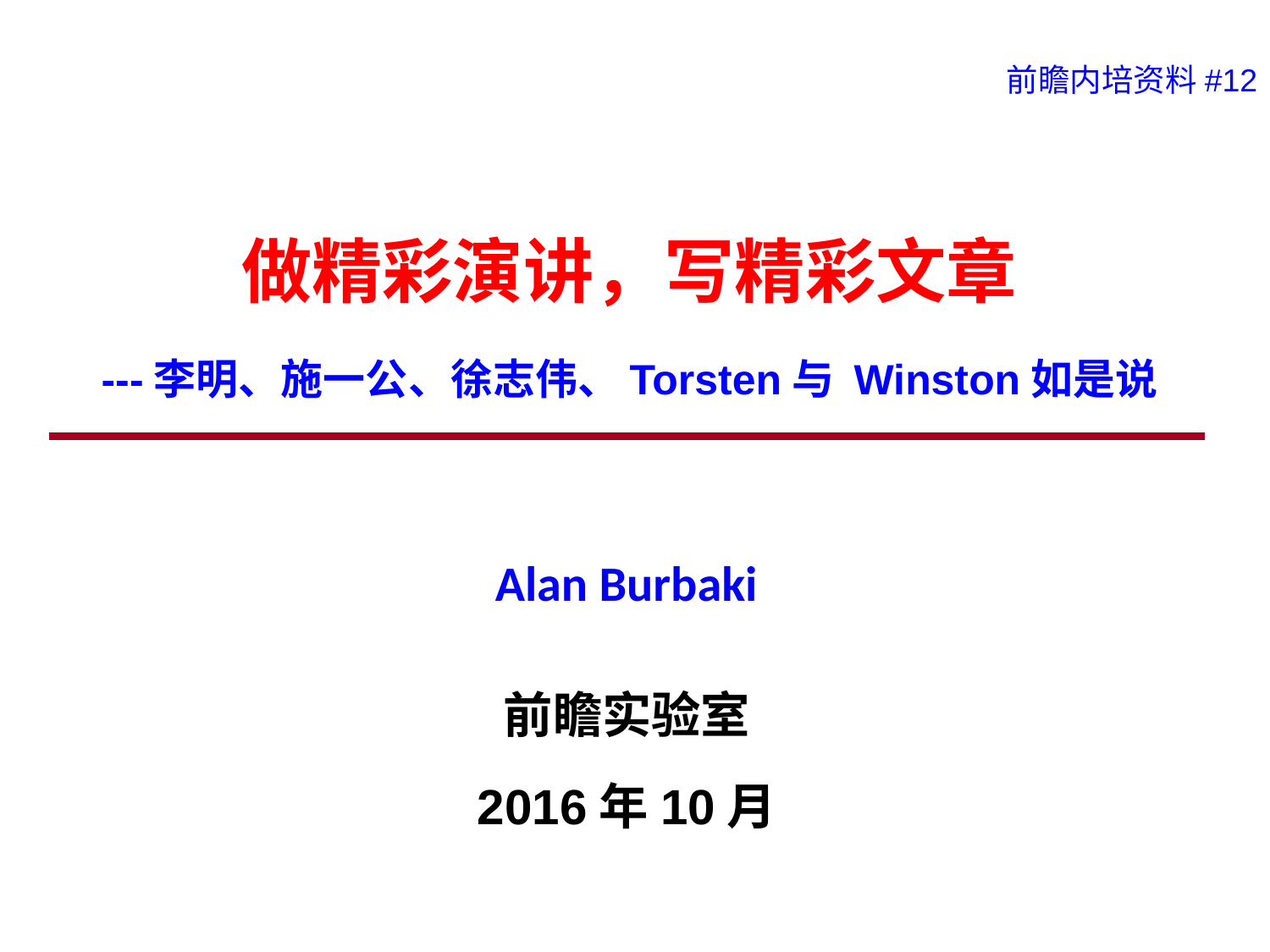

前瞻内培资料#12
做精彩演讲，写精彩文章
---李明、施一公、徐志伟、Torsten与 Winston如是说

Alan Burbaki
前瞻实验室
2016年10月